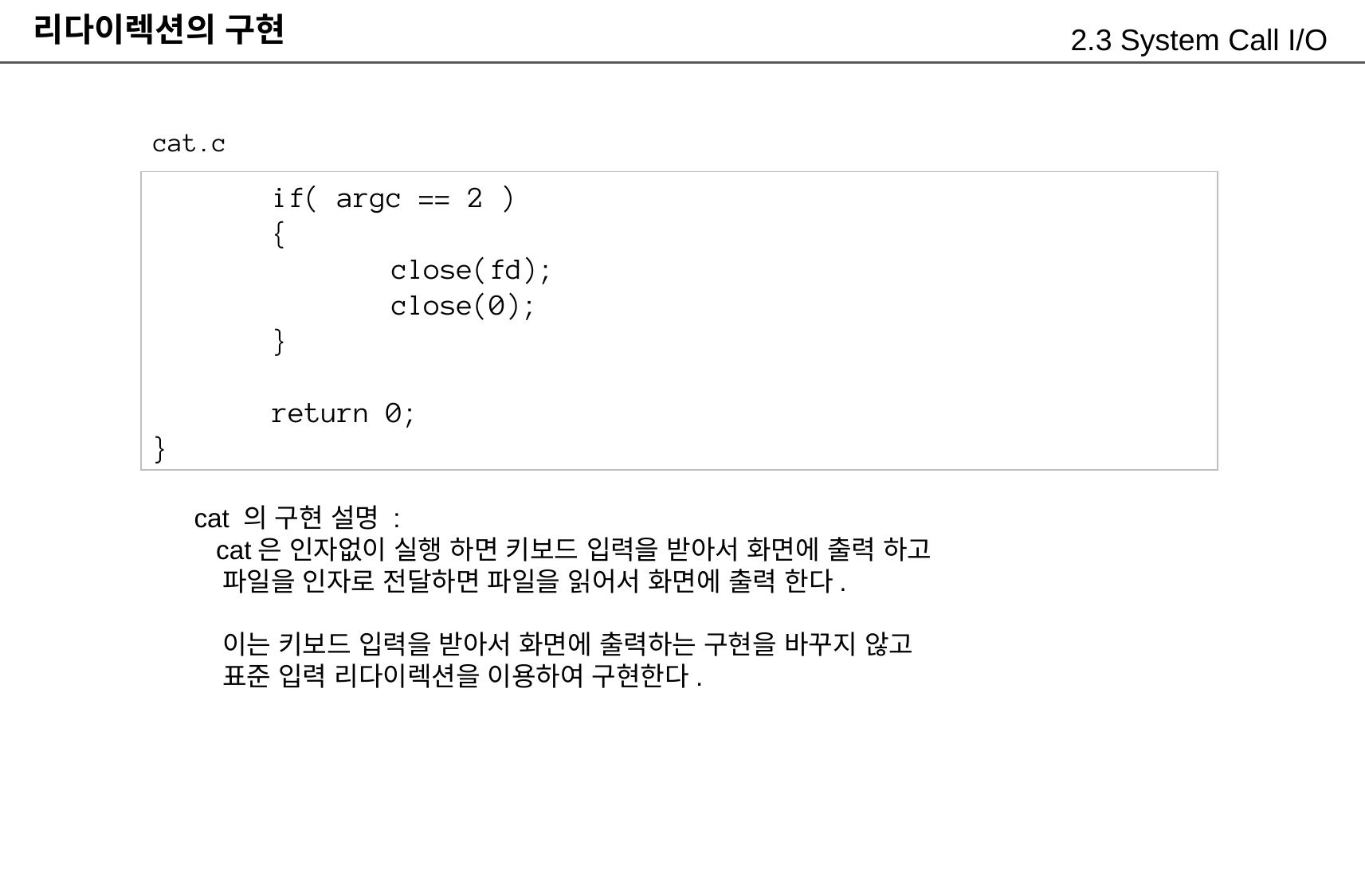

# 리다이렉션의 구현
2.3 System Call I/O
cat.c
	if( argc == 2 )
	{
		close(fd);
		close(0);
	}

	return 0;
}
cat 의 구현 설명 :
   cat은 인자없이 실행 하면 키보드 입력을 받아서 화면에 출력 하고
   파일을 인자로 전달하면 파일을 읽어서 화면에 출력 한다.

   이는 키보드 입력을 받아서 화면에 출력하는 구현을 바꾸지 않고
   표준 입력 리다이렉션을 이용하여 구현한다.